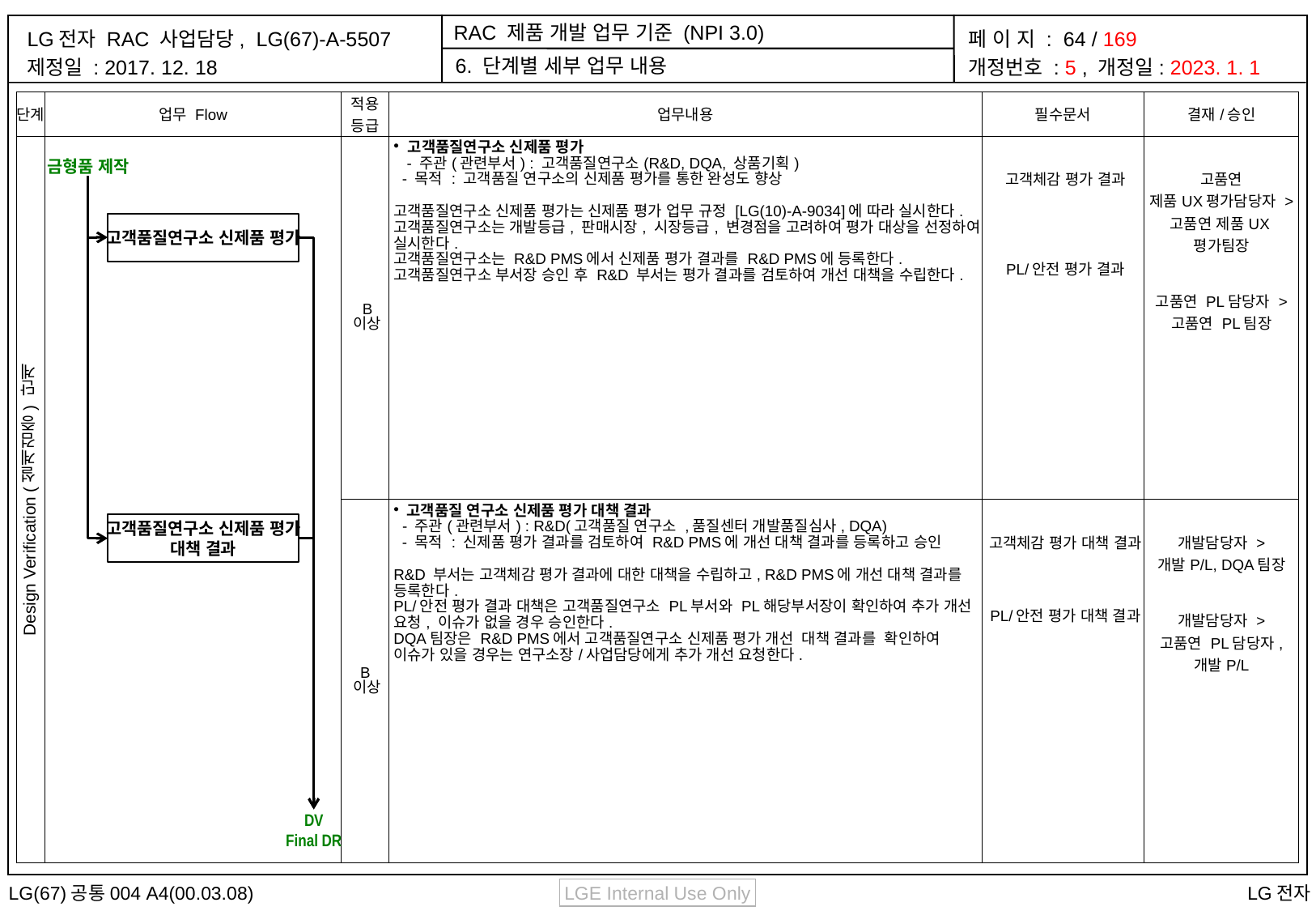

6. 단계별 세부 업무 내용
| 단계 | 업무 Flow | 적용 등급 | 업무내용 | 필수문서 | 결재/승인 |
| --- | --- | --- | --- | --- | --- |
| Design Verification (설계검증) 단계 |  | B 이상 | 고객품질연구소 신제품 평가 - 주관(관련부서) : 고객품질연구소(R&D, DQA, 상품기획) - 목적 : 고객품질 연구소의 신제품 평가를 통한 완성도 향상 고객품질연구소 신제품 평가는 신제품 평가 업무 규정 [LG(10)-A-9034]에 따라 실시한다. 고객품질연구소는 개발등급, 판매시장, 시장등급, 변경점을 고려하여 평가 대상을 선정하여 실시한다. 고객품질연구소는 R&D PMS에서 신제품 평가 결과를 R&D PMS에 등록한다. 고객품질연구소 부서장 승인 후 R&D 부서는 평가 결과를 검토하여 개선 대책을 수립한다. | 고객체감 평가 결과 PL/안전 평가 결과 | 고품연 제품UX평가담당자 > 고품연 제품UX평가팀장 고품연 PL담당자 > 고품연 PL팀장 |
|  |  | B 이상 | 고객품질 연구소 신제품 평가 대책 결과 - 주관(관련부서) : R&D(고객품질 연구소 ,품질센터 개발품질심사, DQA) - 목적 : 신제품 평가 결과를 검토하여 R&D PMS에 개선 대책 결과를 등록하고 승인 R&D 부서는 고객체감 평가 결과에 대한 대책을 수립하고, R&D PMS에 개선 대책 결과를 등록한다. PL/안전 평가 결과 대책은 고객품질연구소 PL부서와 PL해당부서장이 확인하여 추가 개선 요청, 이슈가 없을 경우 승인한다. DQA팀장은 R&D PMS에서 고객품질연구소 신제품 평가 개선 대책 결과를 확인하여 이슈가 있을 경우는 연구소장/사업담당에게 추가 개선 요청한다. | 고객체감 평가 대책 결과 PL/안전 평가 대책 결과 | 개발담당자 > 개발P/L, DQA팀장 개발담당자 > 고품연 PL담당자, 개발P/L |
금형품 제작
고객품질연구소 신제품 평가
고객품질연구소 신제품 평가
대책 결과
DV
Final DR